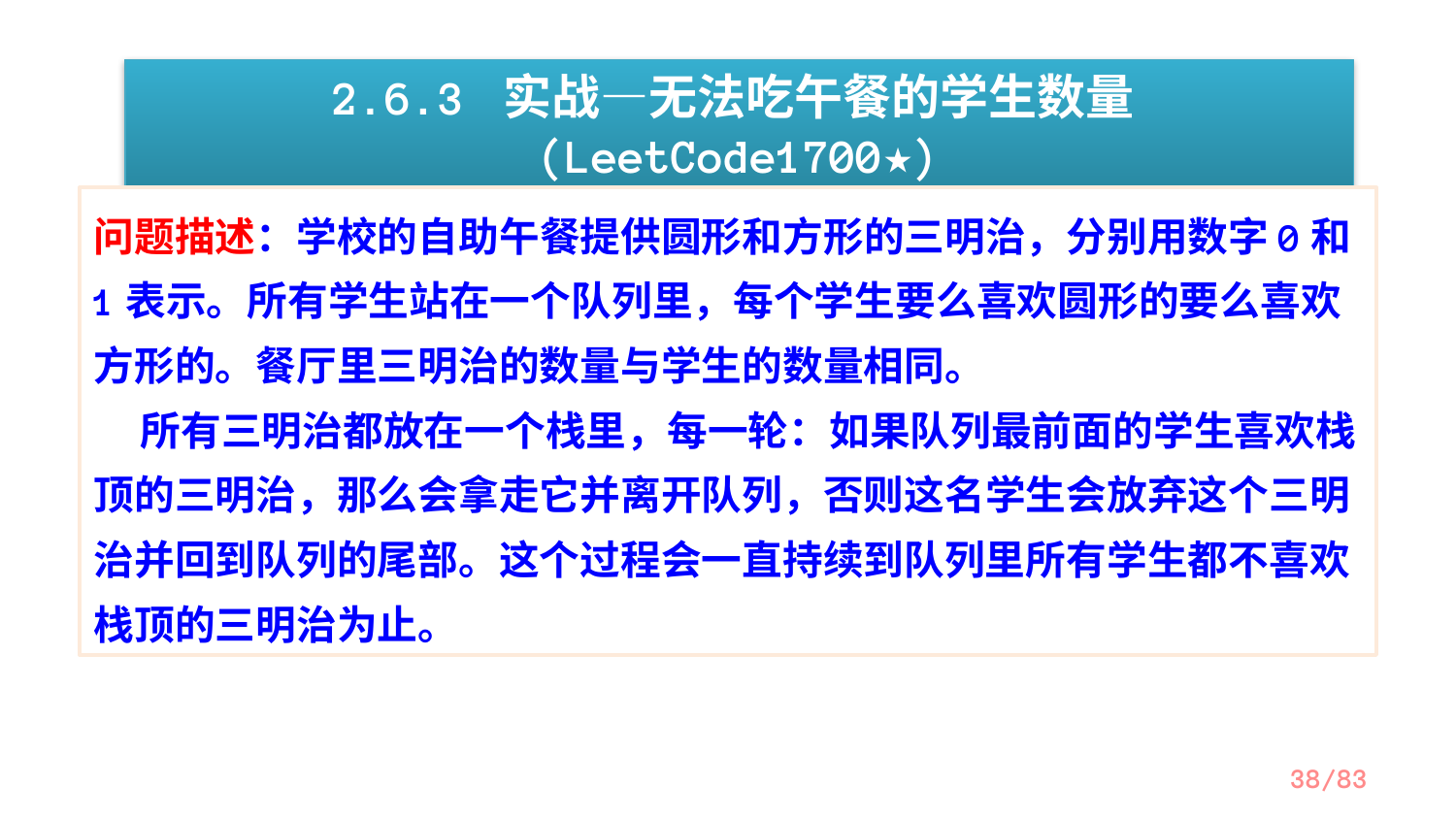

2.6.3 实战—无法吃午餐的学生数量(LeetCode1700★)
问题描述：学校的自助午餐提供圆形和方形的三明治，分别用数字0和1表示。所有学生站在一个队列里，每个学生要么喜欢圆形的要么喜欢方形的。餐厅里三明治的数量与学生的数量相同。
    所有三明治都放在一个栈里，每一轮：如果队列最前面的学生喜欢栈顶的三明治，那么会拿走它并离开队列，否则这名学生会放弃这个三明治并回到队列的尾部。这个过程会一直持续到队列里所有学生都不喜欢栈顶的三明治为止。
38/83